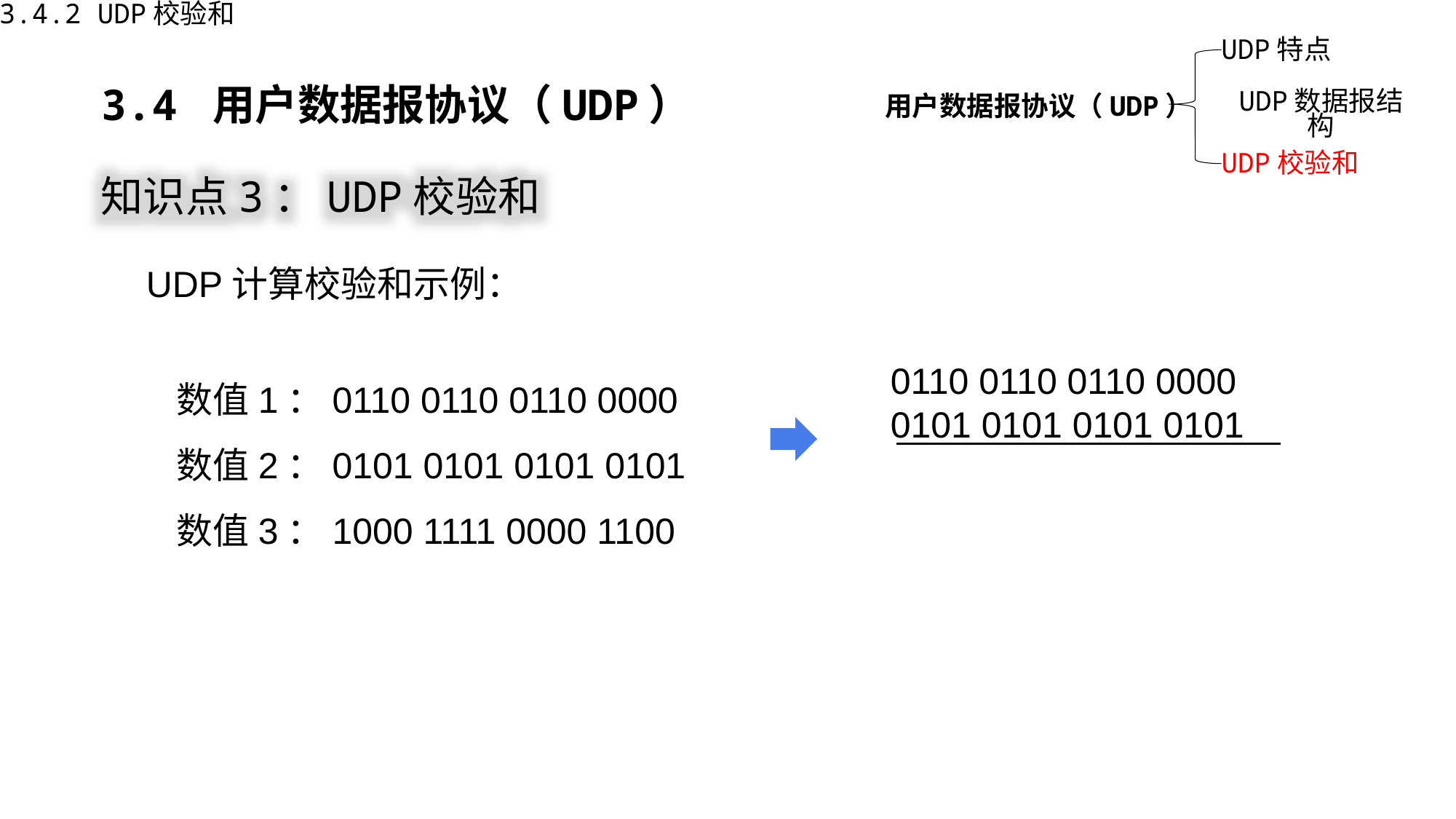

3.4.2 UDP校验和
UDP特点

用户数据报协议（UDP）
UDP数据报结构
UDP校验和
3.4 用户数据报协议（UDP）
知识点3：UDP校验和
UDP计算校验和示例：
数值1：0110 0110 0110 0000
数值2：0101 0101 0101 0101
数值3：1000 1111 0000 1100
0110 0110 0110 0000
0101 0101 0101 0101